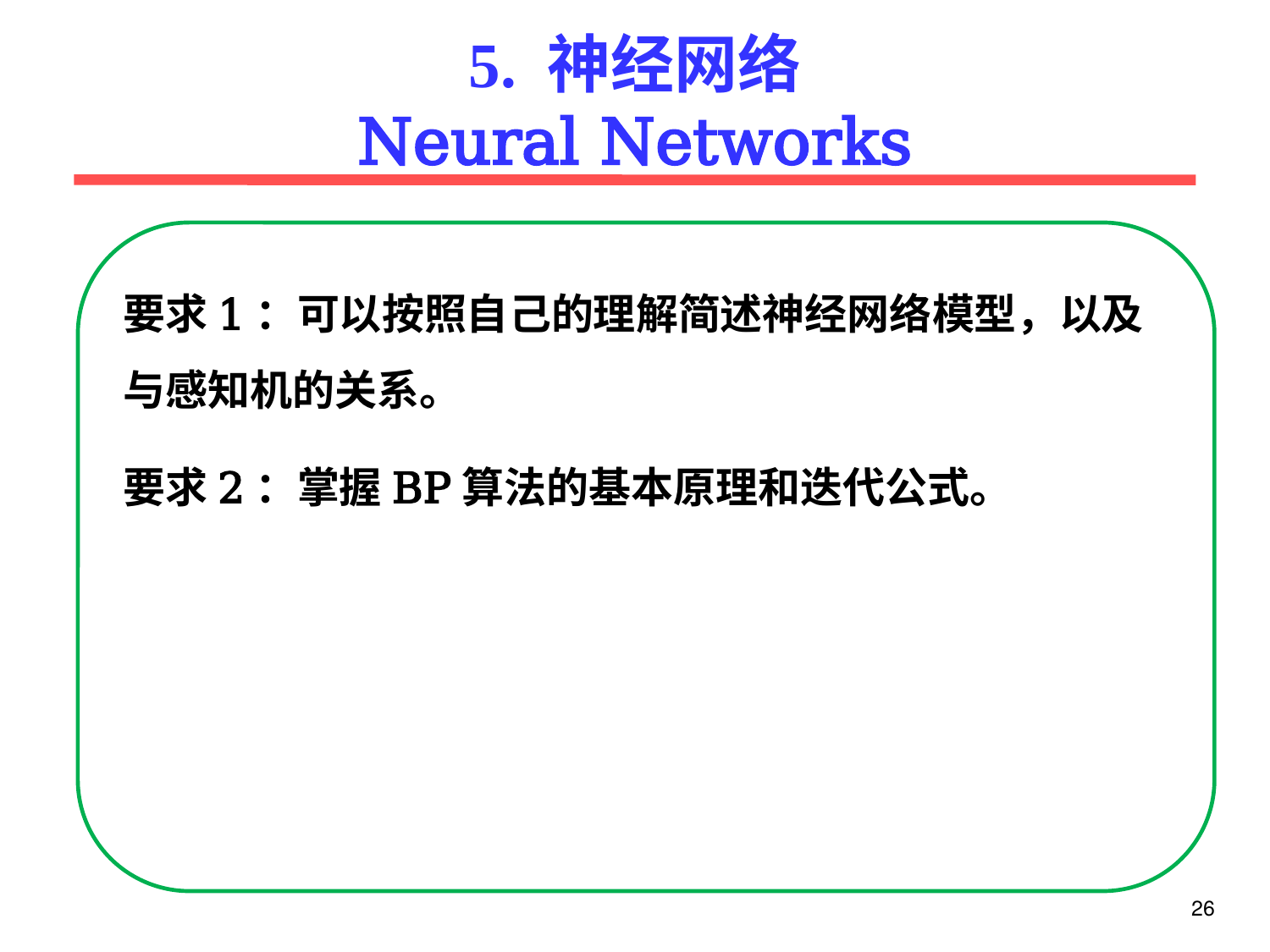

# 5. 神经网络 Neural Networks
要求1：可以按照自己的理解简述神经网络模型，以及与感知机的关系。
要求2：掌握BP算法的基本原理和迭代公式。

26